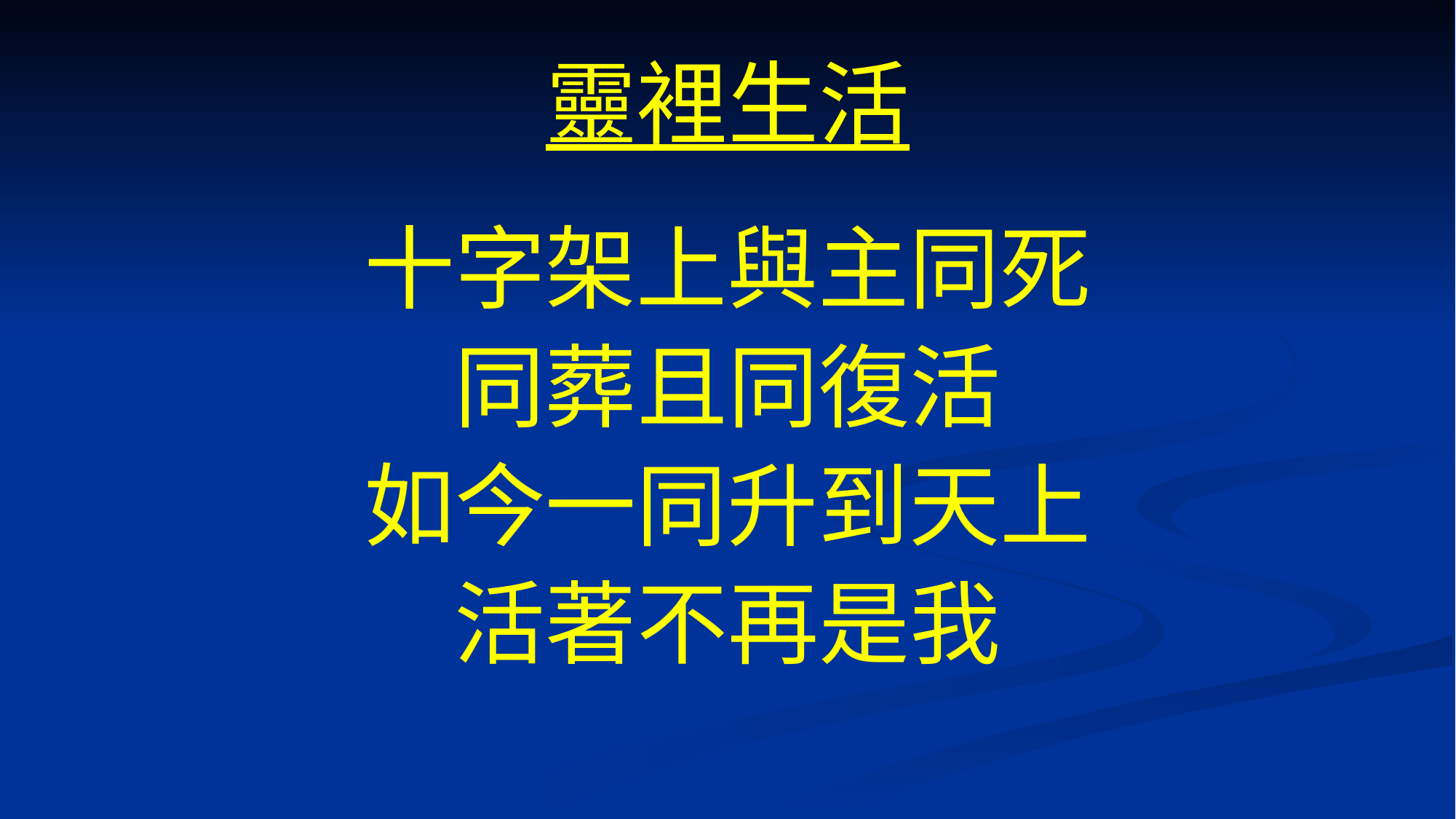

# 靈裡生活
十字架上與主同死
同葬且同復活
如今一同升到天上
活著不再是我